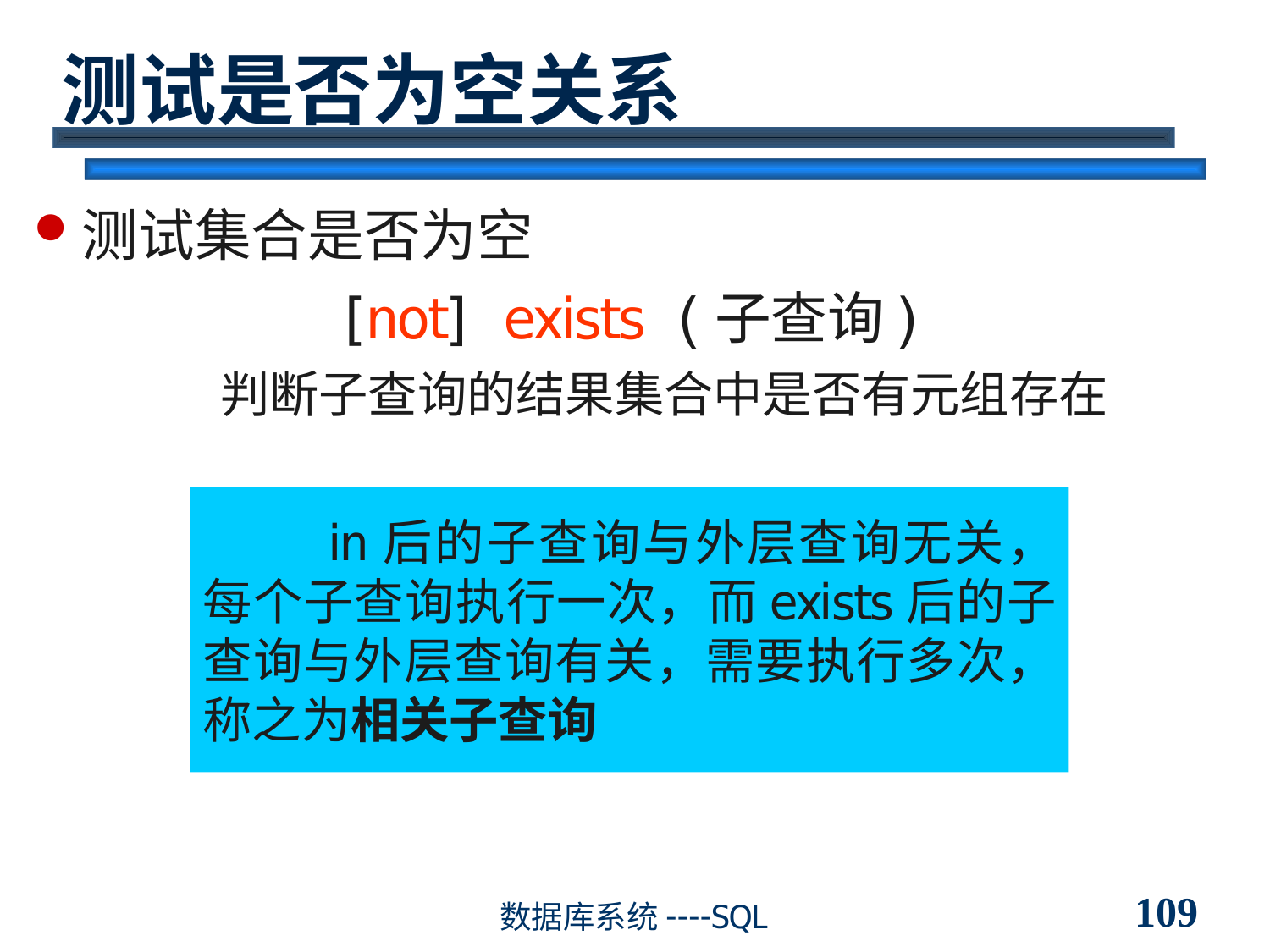

# 测试是否为空关系
测试集合是否为空
[not]  exists  (子查询)
判断子查询的结果集合中是否有元组存在
	in后的子查询与外层查询无关，每个子查询执行一次，而exists后的子查询与外层查询有关，需要执行多次，称之为相关子查询
109
数据库系统----SQL